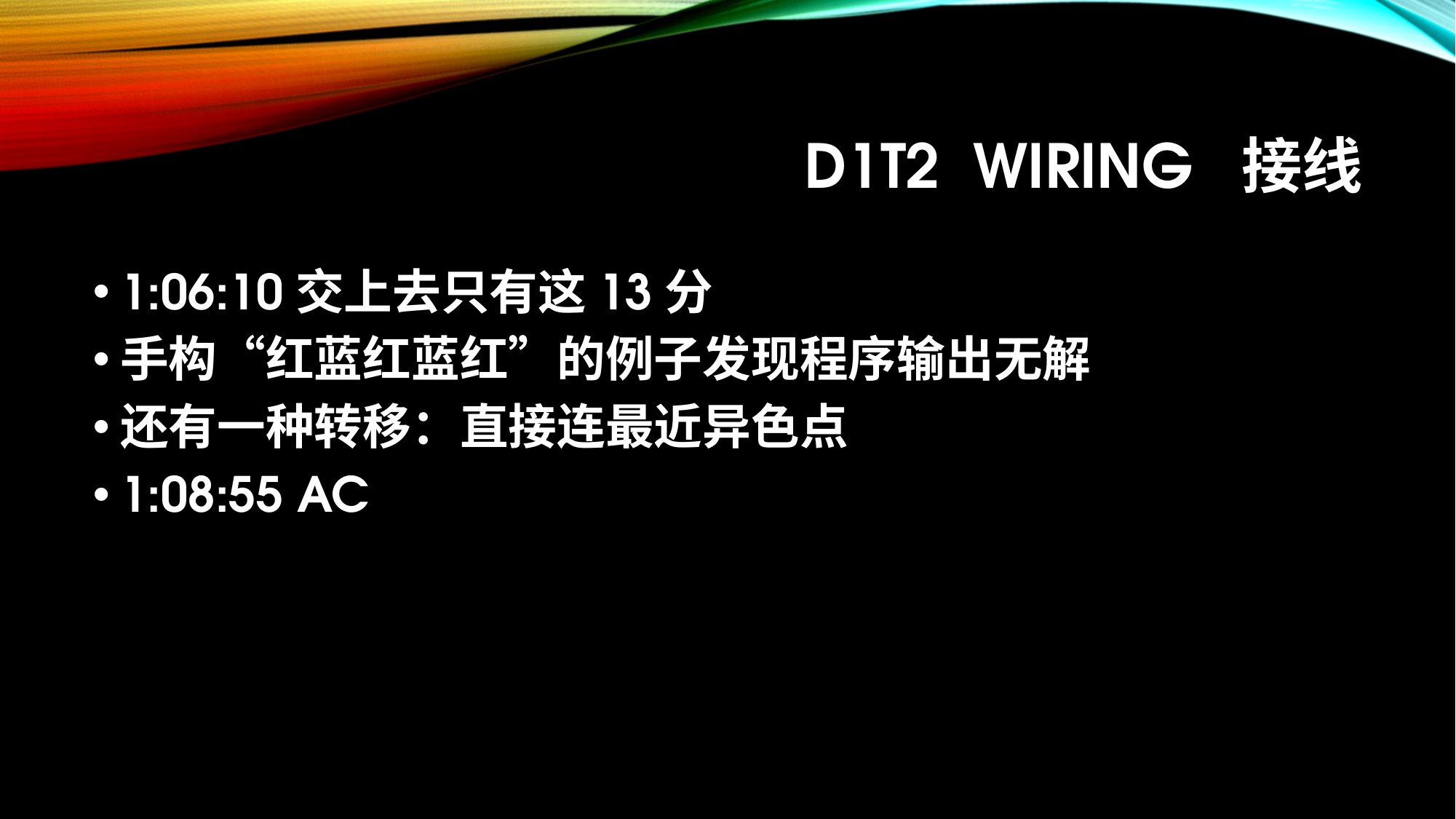

# D1t2  Wiring  接线
1:06:10交上去只有这13分
手构“红蓝红蓝红”的例子发现程序输出无解
还有一种转移：直接连最近异色点
1:08:55 AC